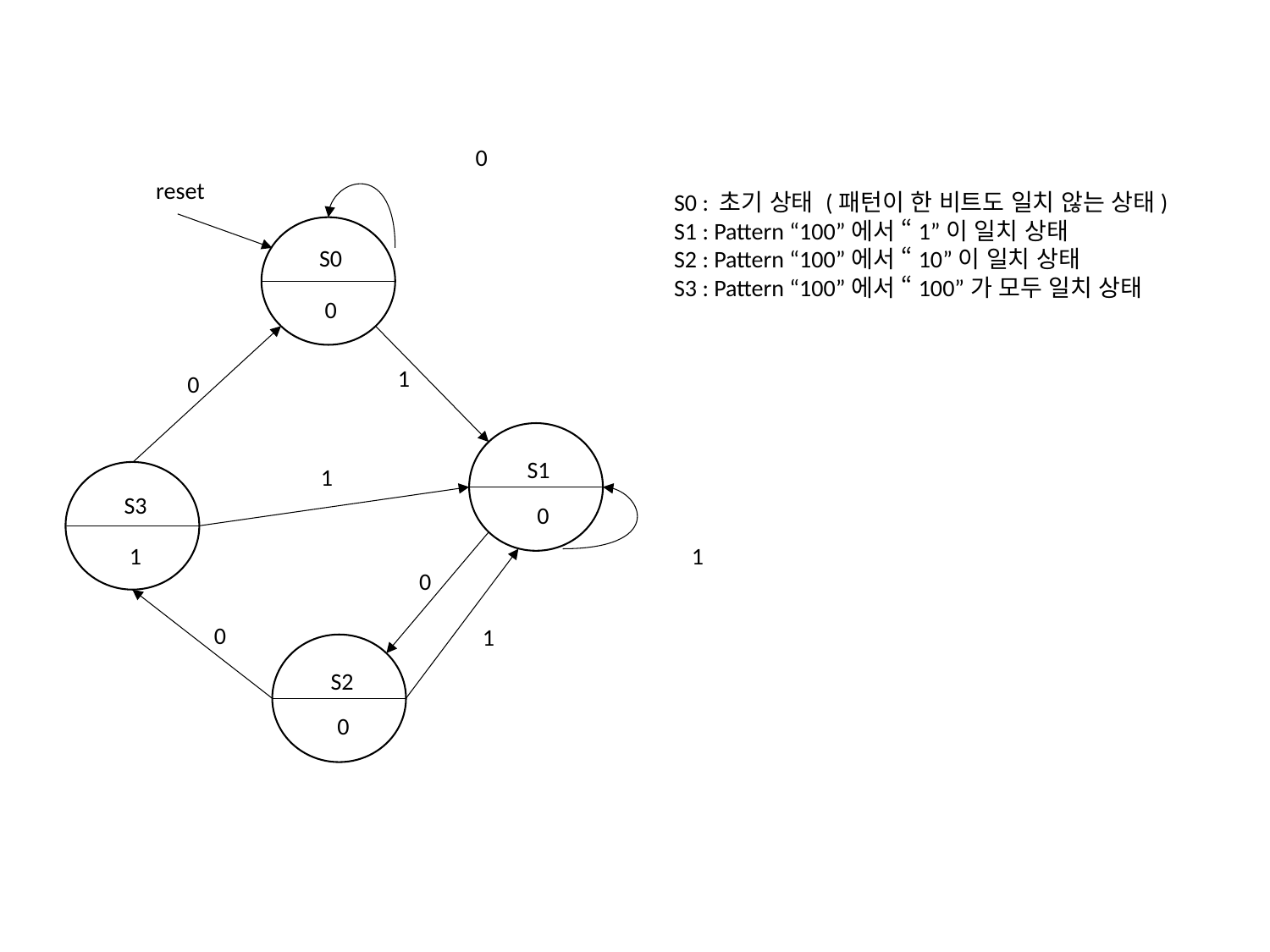

0
reset
S0 : 초기 상태 (패턴이 한 비트도 일치 않는 상태)
S1 : Pattern “100”에서 “1”이 일치 상태
S2 : Pattern “100”에서 “10”이 일치 상태
S3 : Pattern “100”에서 “100”가 모두 일치 상태

S0
0
1
0

S1
1
2
S3
0
1
1
0
0
1

S2
0